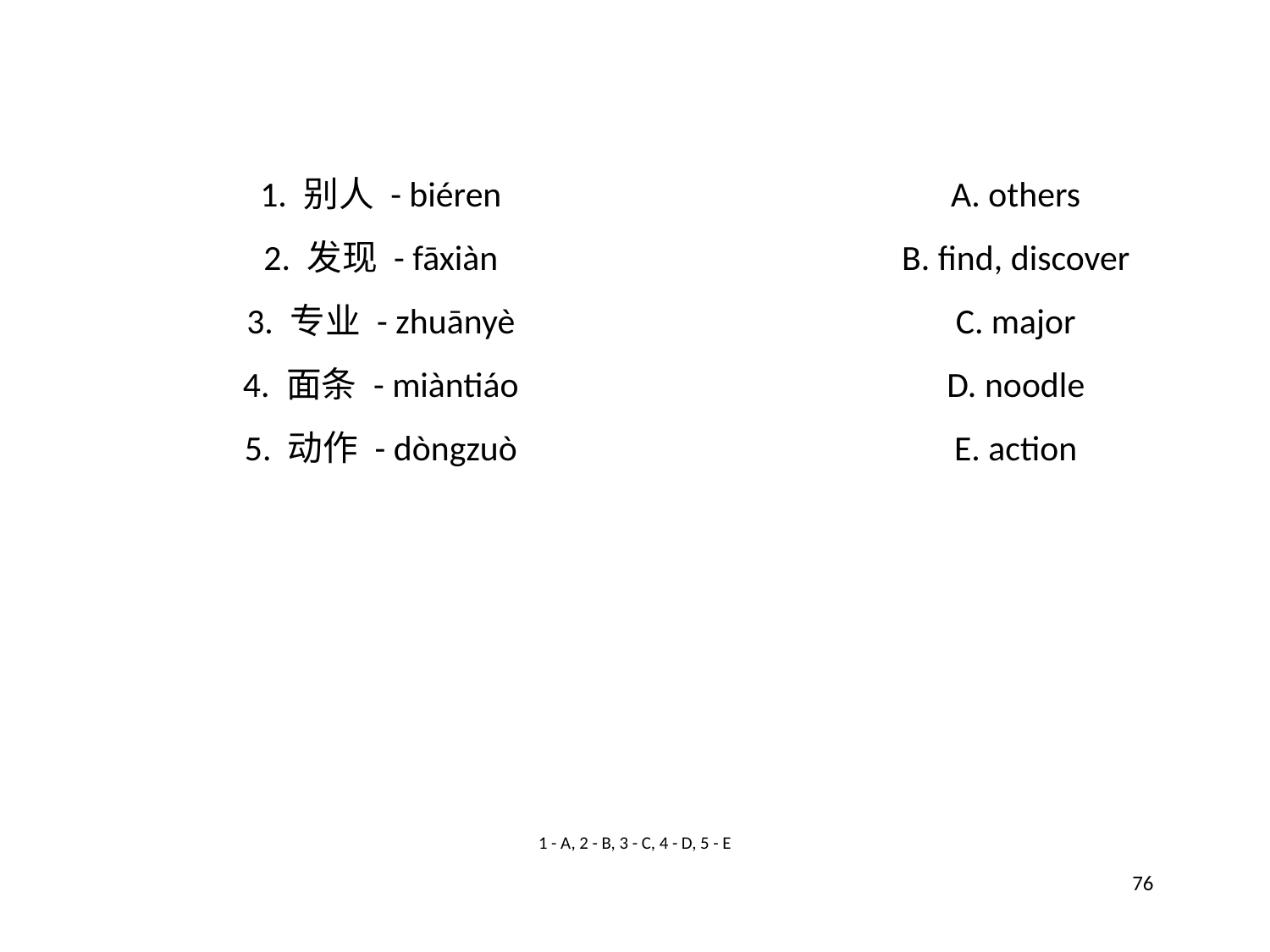

1. 别人 - biéren

A. others

2. 发现 - fāxiàn

B. find, discover

3. 专业 - zhuānyè

C. major

4. 面条 - miàntiáo

D. noodle

5. 动作 - dòngzuò

E. action
1 - A, 2 - B, 3 - C, 4 - D, 5 - E

76